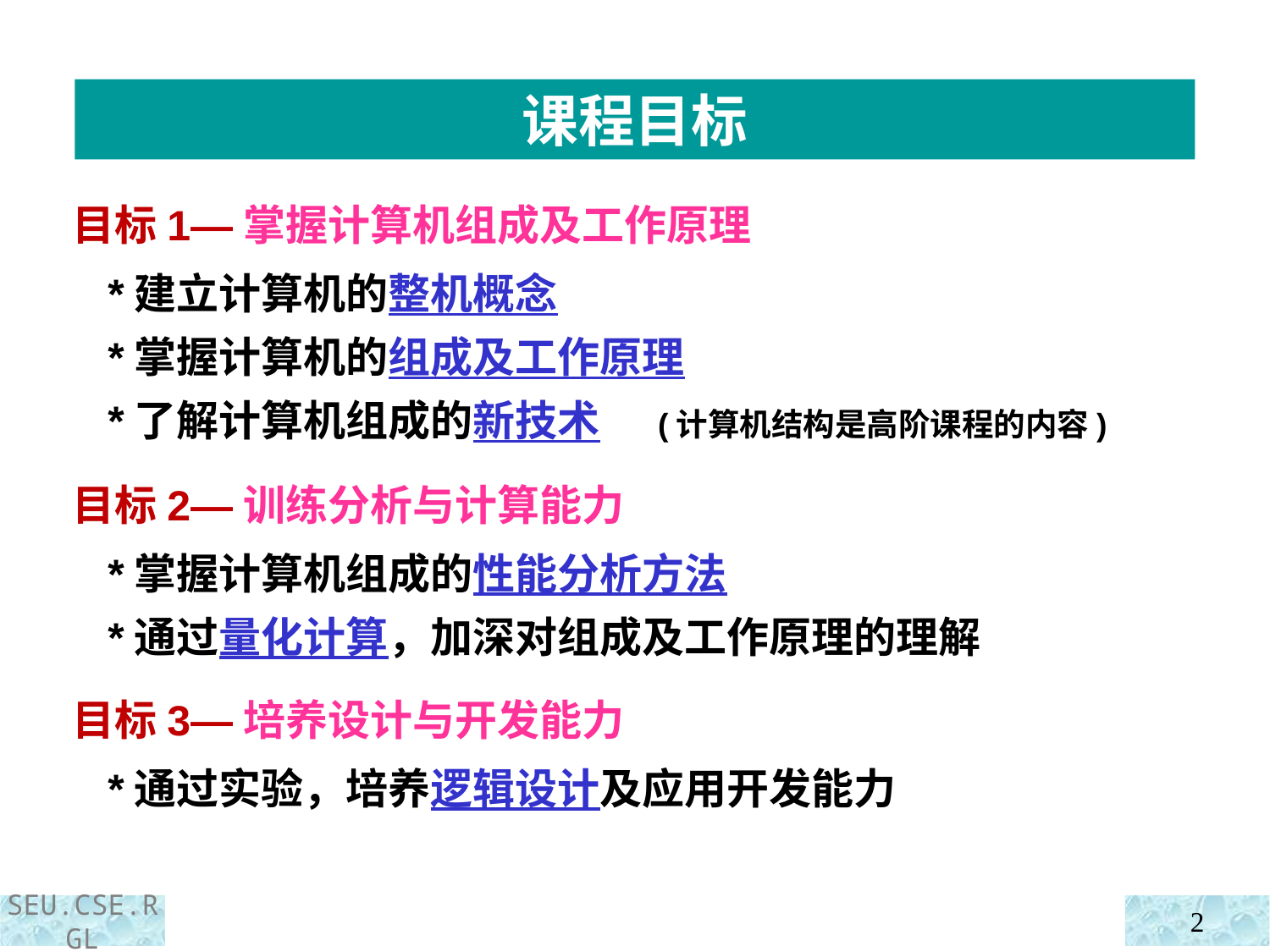

课程目标
目标1—掌握计算机组成及工作原理
   *建立计算机的整机概念
   *掌握计算机的组成及工作原理
   *了解计算机组成的新技术     (计算机结构是高阶课程的内容)
目标2—训练分析与计算能力
   *掌握计算机组成的性能分析方法
   *通过量化计算，加深对组成及工作原理的理解
目标3—培养设计与开发能力
   *通过实验，培养逻辑设计及应用开发能力
2